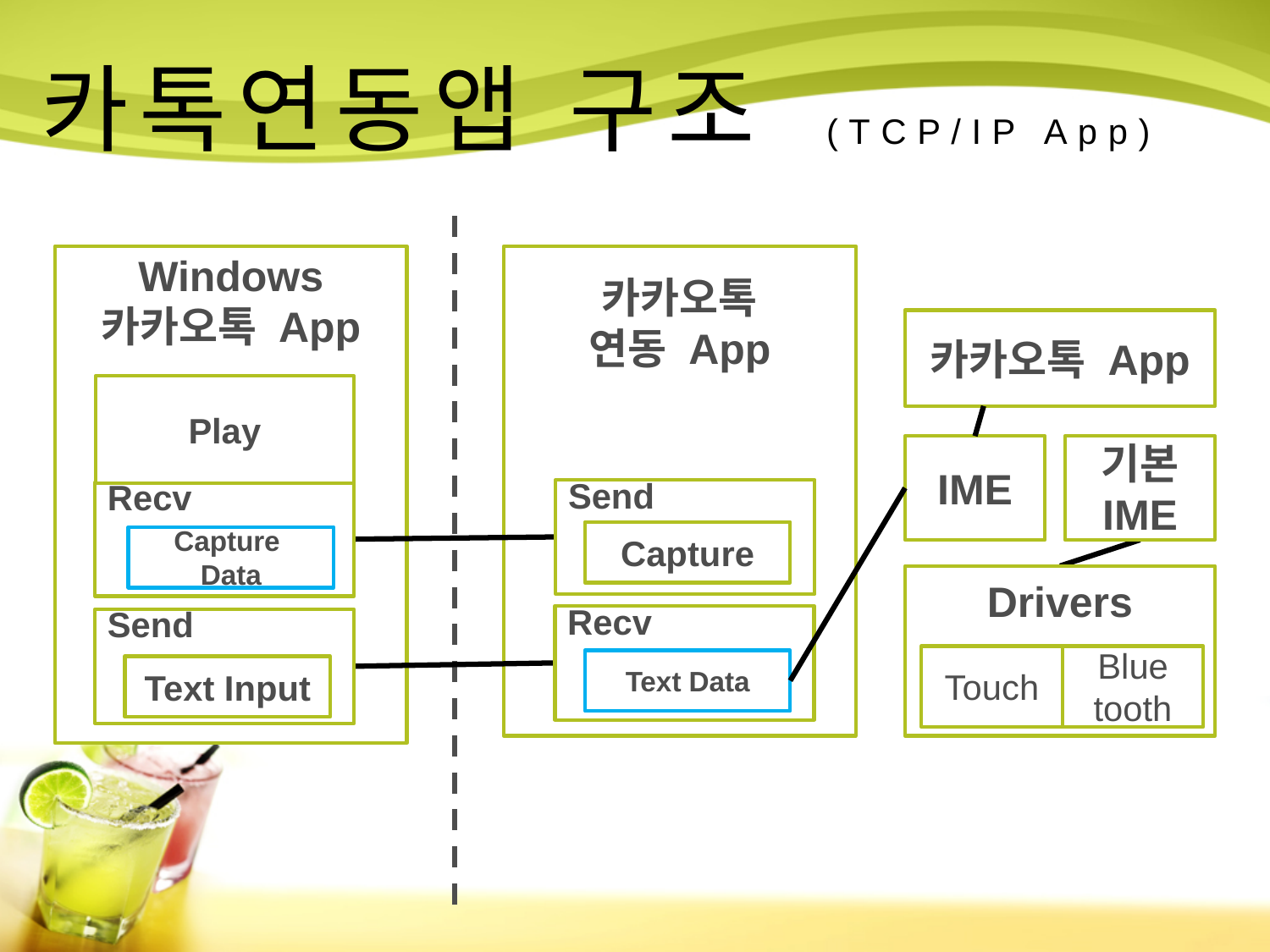

# 카톡연동앱 구조 (TCP/IP App)
Windows
카카오톡 App

카카오톡
연동 App

카카오톡 App
Play
IME
기본
IME
Send

Recv

Capture
Capture  Data
Drivers

Touch
Blue
tooth
Recv

Send

Text Data
Text Input